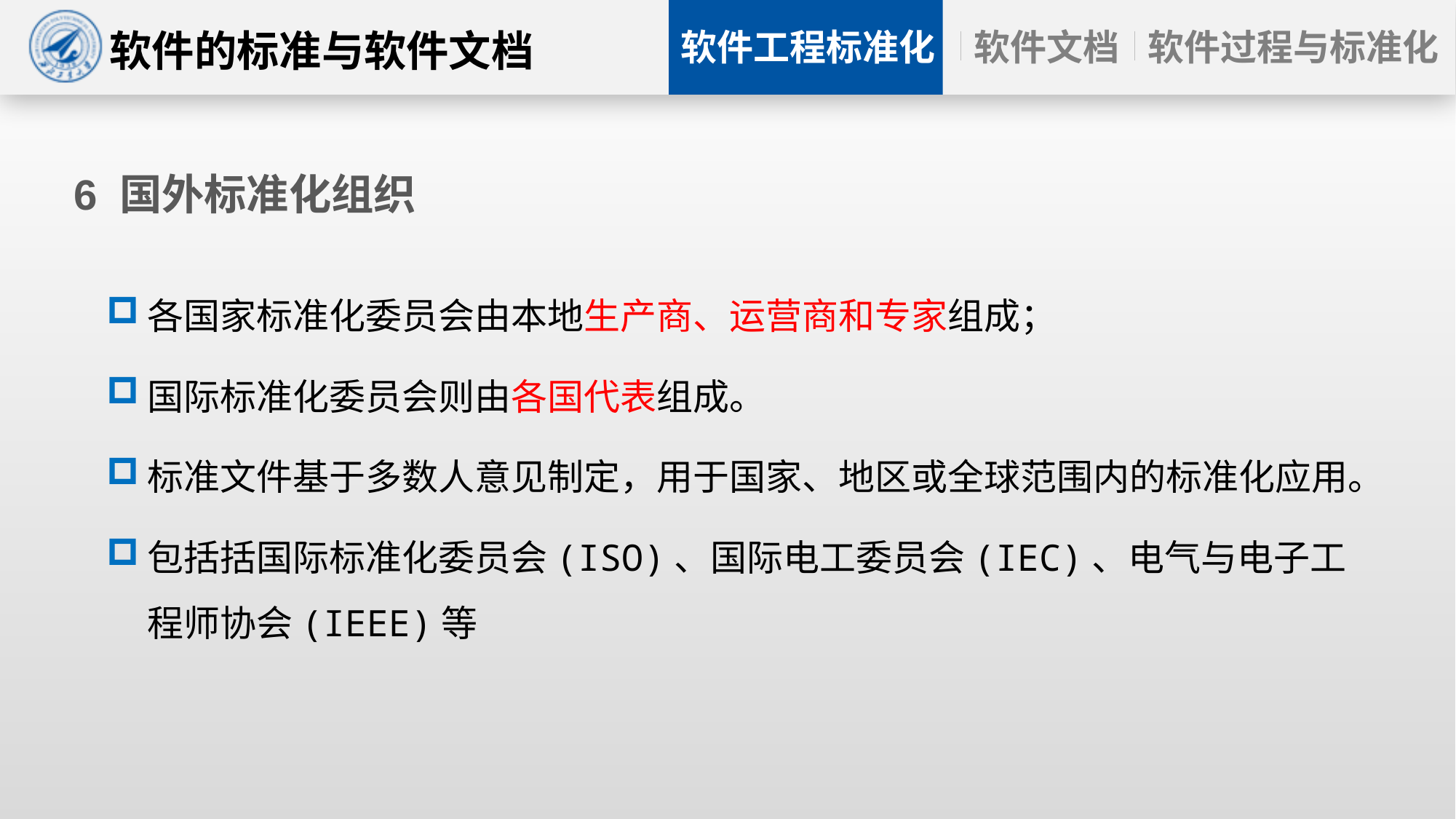

# 6 国外标准化组织
各国家标准化委员会由本地生产商、运营商和专家组成；
国际标准化委员会则由各国代表组成。
标准文件基于多数人意见制定，用于国家、地区或全球范围内的标准化应用。
包括括国际标准化委员会(ISO)、国际电工委员会(IEC)、电气与电子工程师协会(IEEE)等